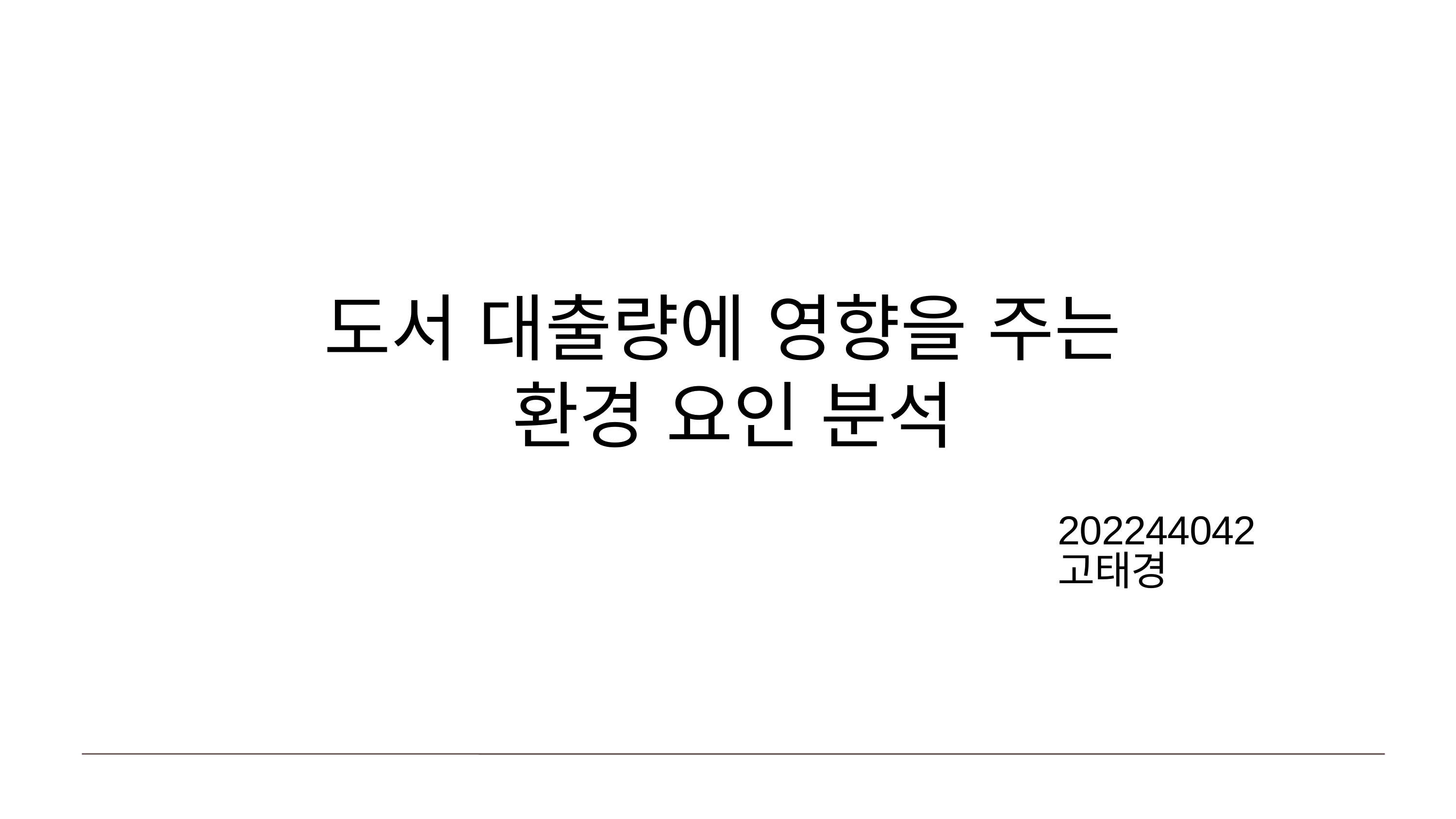

도서 대출량에 영향을 주는
환경 요인 분석
202244042 고태경